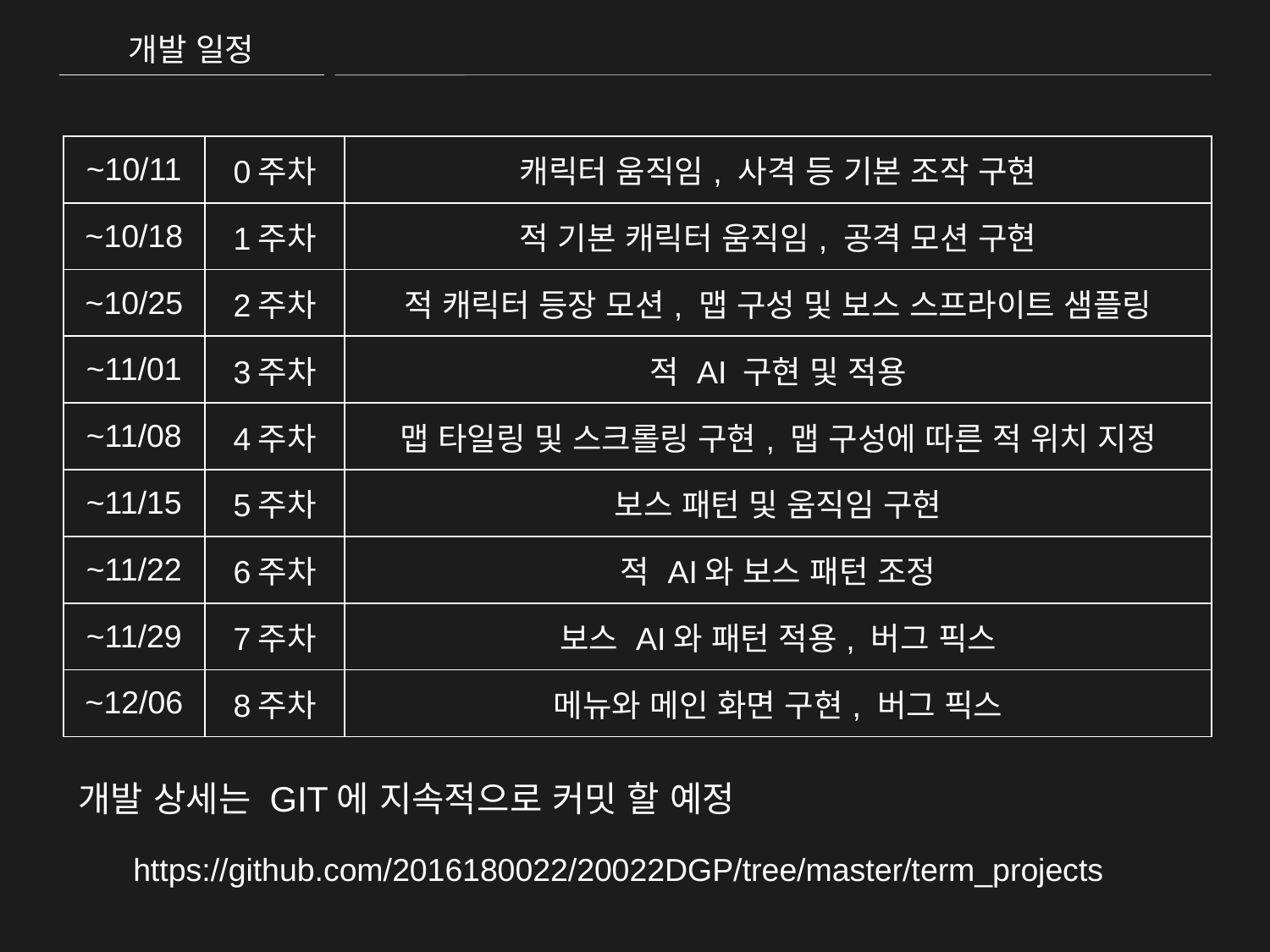

개발 일정
| ~10/11 | 0주차 | 캐릭터 움직임, 사격 등 기본 조작 구현 |
| --- | --- | --- |
| ~10/18 | 1주차 | 적 기본 캐릭터 움직임, 공격 모션 구현 |
| ~10/25 | 2주차 | 적 캐릭터 등장 모션, 맵 구성 및 보스 스프라이트 샘플링 |
| ~11/01 | 3주차 | 적 AI 구현 및 적용 |
| ~11/08 | 4주차 | 맵 타일링 및 스크롤링 구현, 맵 구성에 따른 적 위치 지정 |
| ~11/15 | 5주차 | 보스 패턴 및 움직임 구현 |
| ~11/22 | 6주차 | 적 AI와 보스 패턴 조정 |
| ~11/29 | 7주차 | 보스 AI와 패턴 적용, 버그 픽스 |
| ~12/06 | 8주차 | 메뉴와 메인 화면 구현, 버그 픽스 |
개발 상세는 GIT에 지속적으로 커밋 할 예정
https://github.com/2016180022/20022DGP/tree/master/term_projects